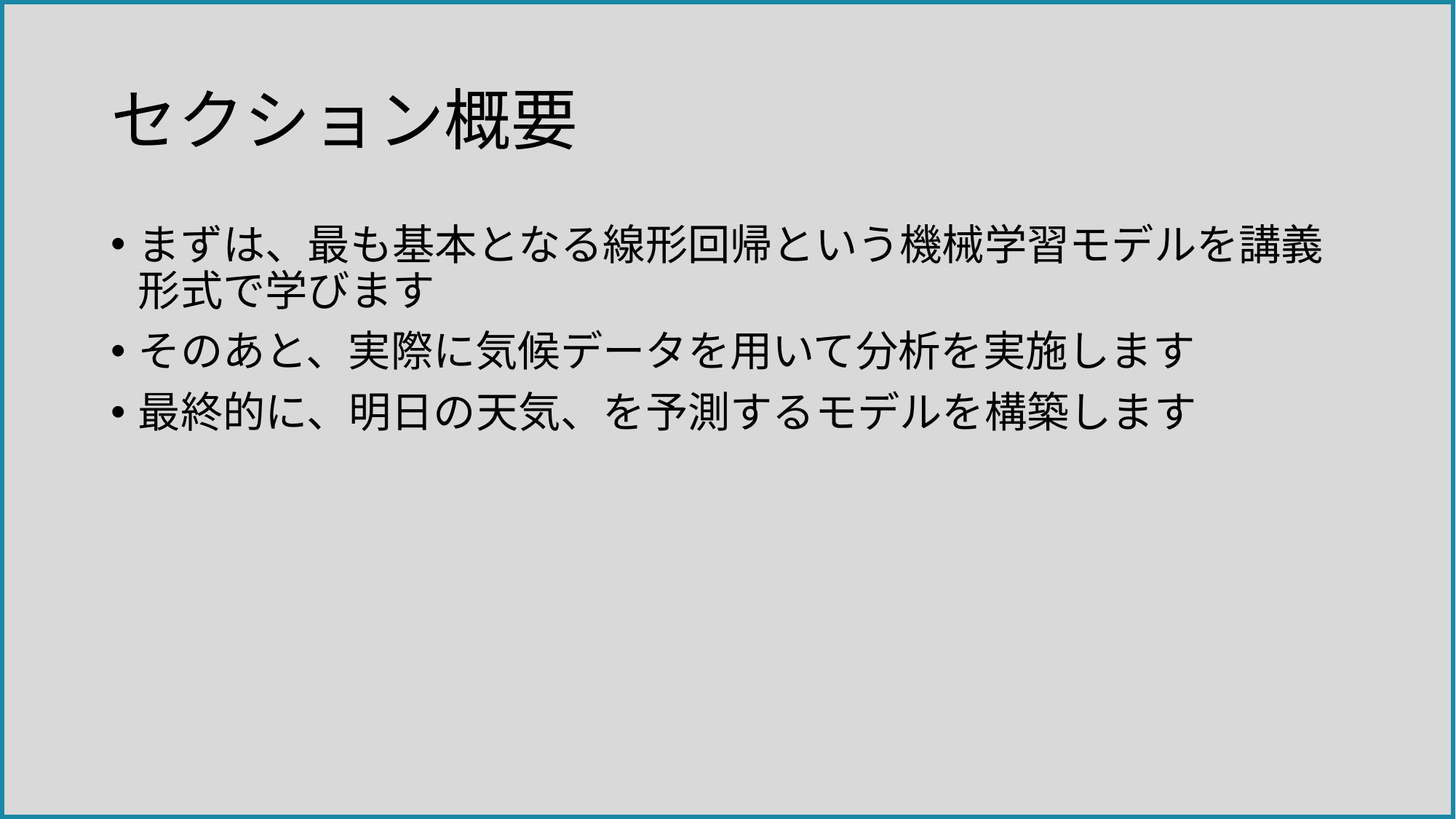

# セクション概要
まずは、最も基本となる線形回帰という機械学習モデルを講義形式で学びます
そのあと、実際に気候データを用いて分析を実施します
最終的に、明日の天気、を予測するモデルを構築します